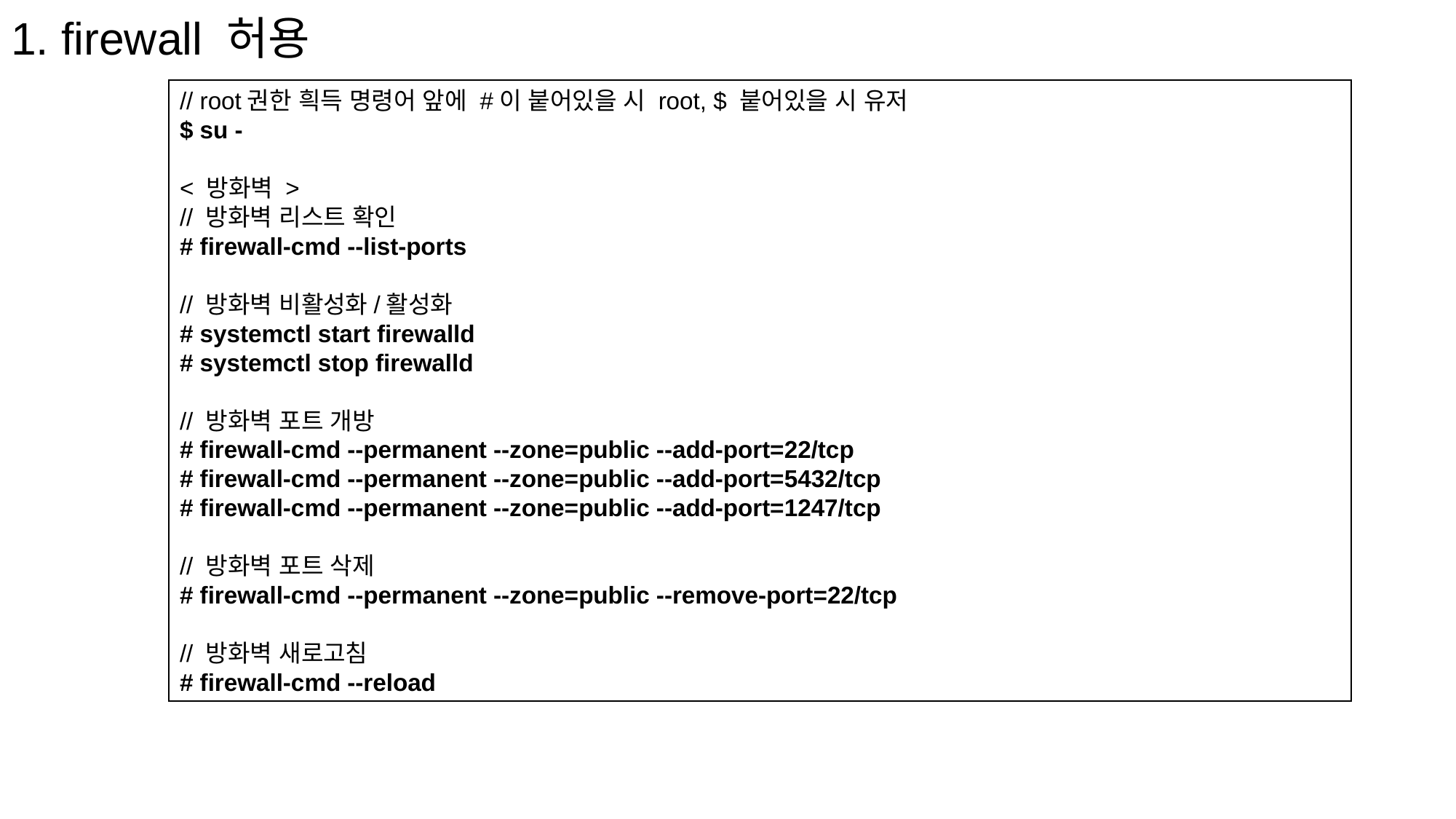

# 1. firewall 허용
// root권한 흭득 명령어 앞에 #이 붙어있을 시 root, $ 붙어있을 시 유저
$ su -

< 방화벽 >
// 방화벽 리스트 확인
# firewall-cmd --list-ports

// 방화벽 비활성화/활성화
# systemctl start firewalld
# systemctl stop firewalld

// 방화벽 포트 개방
# firewall-cmd --permanent --zone=public --add-port=22/tcp
# firewall-cmd --permanent --zone=public --add-port=5432/tcp
# firewall-cmd --permanent --zone=public --add-port=1247/tcp

// 방화벽 포트 삭제
# firewall-cmd --permanent --zone=public --remove-port=22/tcp

// 방화벽 새로고침
# firewall-cmd --reload